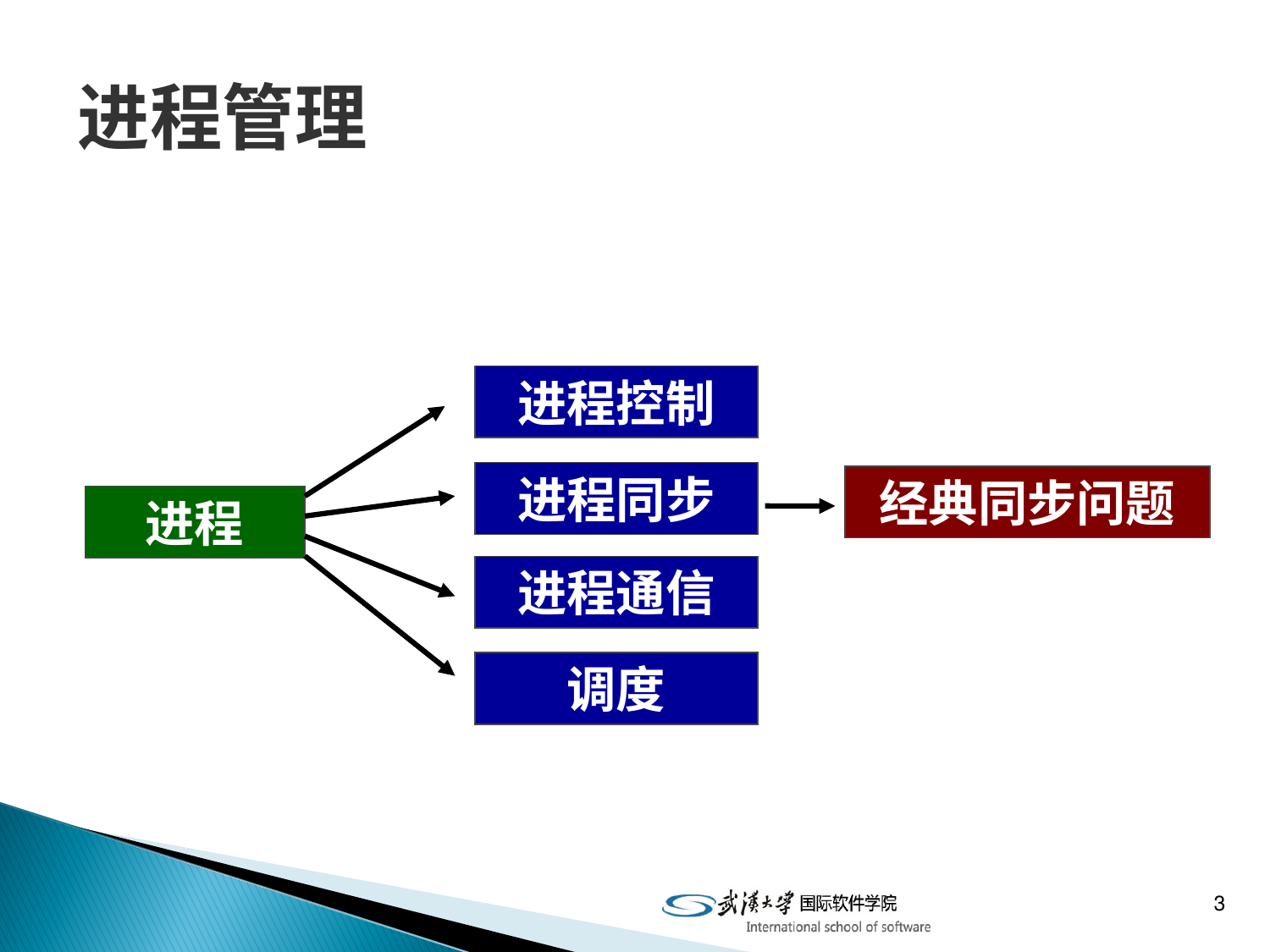

# 进程管理
进程控制

进程同步
经典同步问题
进程

进程通信
调度